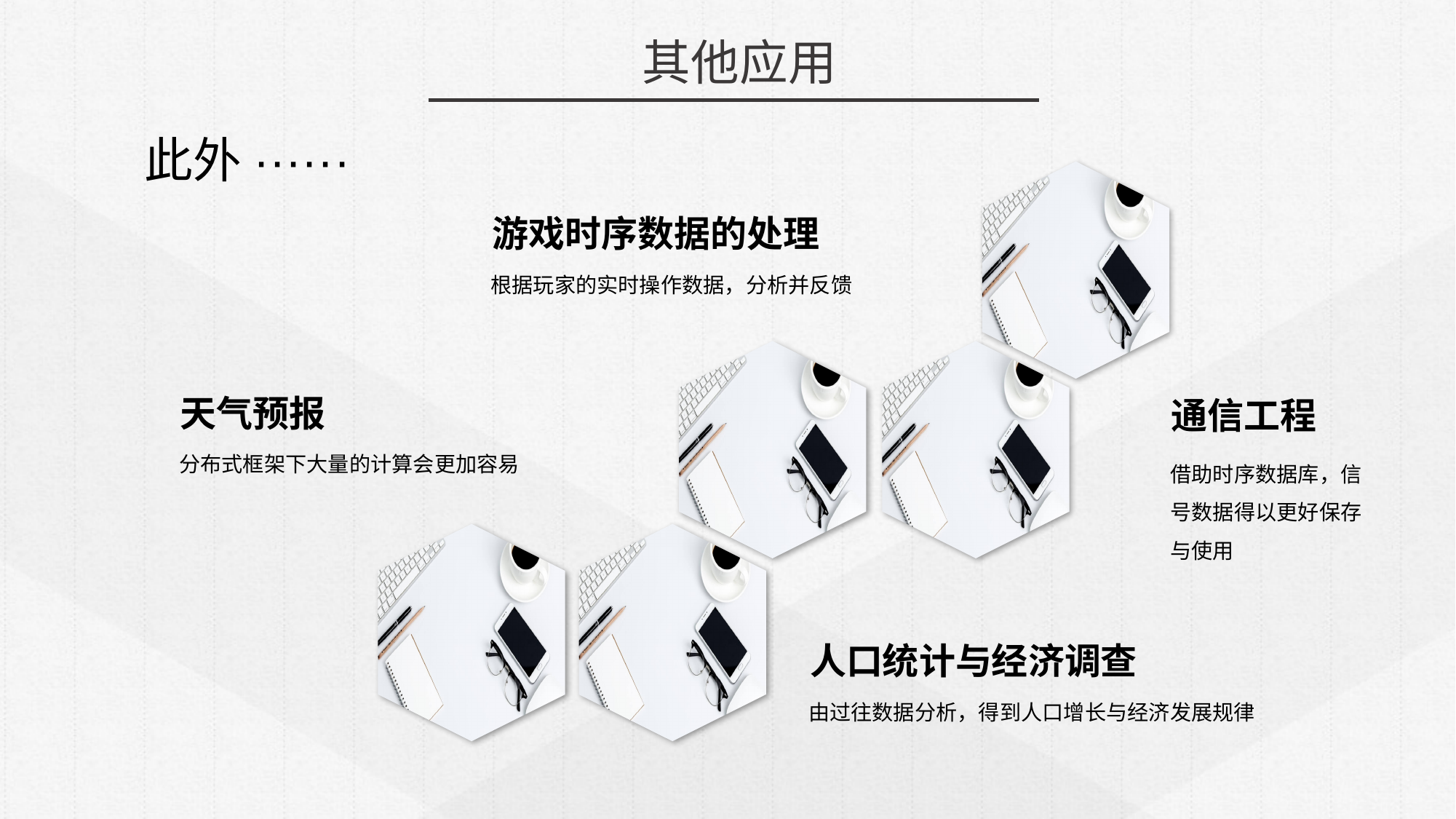

其他应用
此外······

游戏时序数据的处理
根据玩家的实时操作数据，分析并反馈

天气预报
分布式框架下大量的计算会更加容易
通信工程
借助时序数据库，信号数据得以更好保存与使用

人口统计与经济调查
由过往数据分析，得到人口增长与经济发展规律